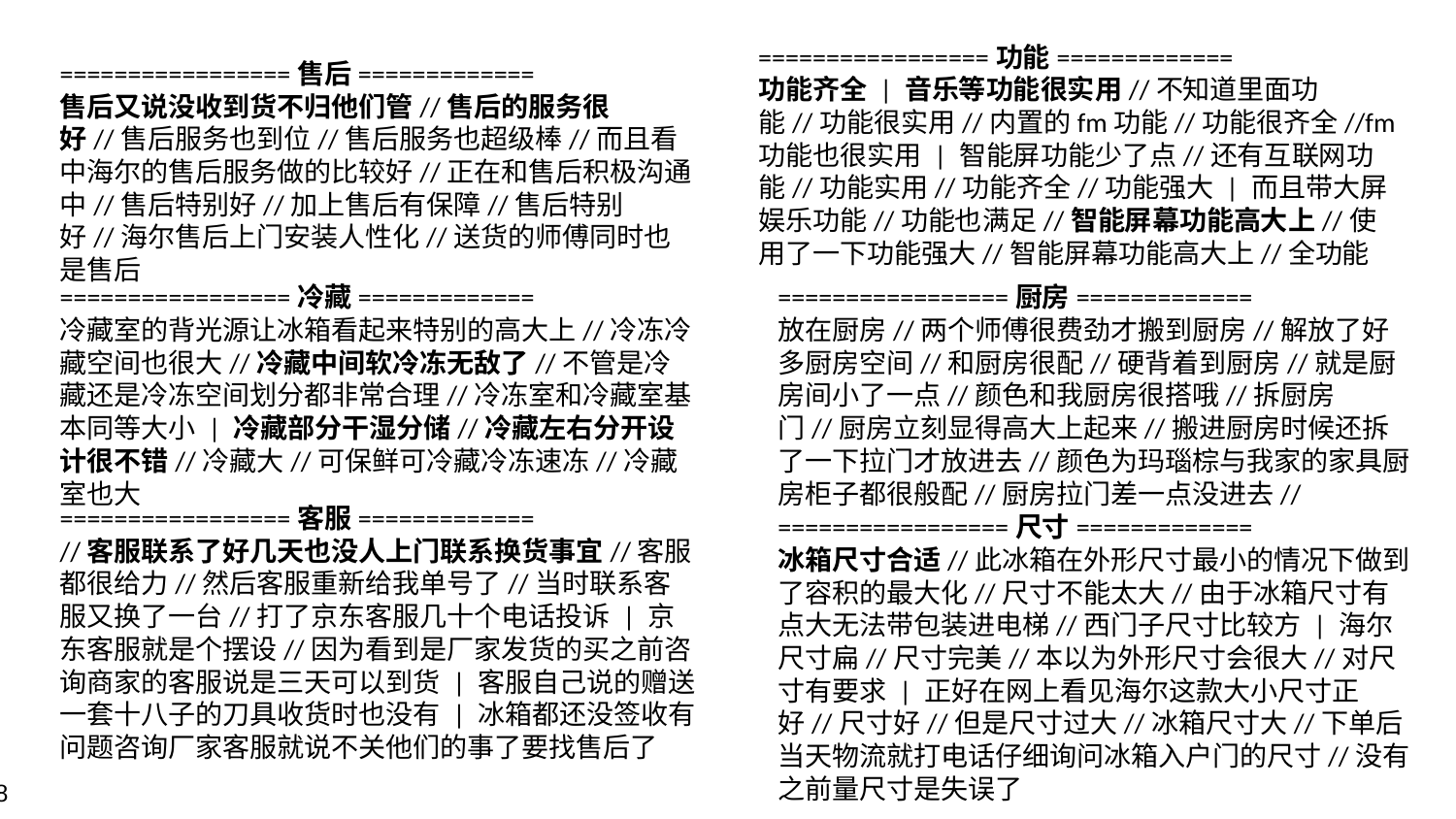

=================功能=============
功能齐全 | 音乐等功能很实用//不知道里面功能//功能很实用//内置的fm功能//功能很齐全//fm功能也很实用 | 智能屏功能少了点//还有互联网功能//功能实用//功能齐全//功能强大 | 而且带大屏娱乐功能//功能也满足//智能屏幕功能高大上//使用了一下功能强大//智能屏幕功能高大上//全功能
=================售后=============
售后又说没收到货不归他们管//售后的服务很好//售后服务也到位//售后服务也超级棒//而且看中海尔的售后服务做的比较好//正在和售后积极沟通中//售后特别好//加上售后有保障//售后特别好//海尔售后上门安装人性化//送货的师傅同时也是售后
=================厨房=============
放在厨房//两个师傅很费劲才搬到厨房//解放了好多厨房空间//和厨房很配//硬背着到厨房//就是厨房间小了一点//颜色和我厨房很搭哦//拆厨房门//厨房立刻显得高大上起来//搬进厨房时候还拆了一下拉门才放进去//颜色为玛瑙棕与我家的家具厨房柜子都很般配//厨房拉门差一点没进去//
=================冷藏=============
冷藏室的背光源让冰箱看起来特别的高大上//冷冻冷藏空间也很大//冷藏中间软冷冻无敌了//不管是冷藏还是冷冻空间划分都非常合理//冷冻室和冷藏室基本同等大小 | 冷藏部分干湿分储//冷藏左右分开设计很不错//冷藏大//可保鲜可冷藏冷冻速冻//冷藏室也大
=================客服=============
//客服联系了好几天也没人上门联系换货事宜//客服都很给力//然后客服重新给我单号了//当时联系客服又换了一台//打了京东客服几十个电话投诉 | 京东客服就是个摆设//因为看到是厂家发货的买之前咨询商家的客服说是三天可以到货 | 客服自己说的赠送一套十八子的刀具收货时也没有 | 冰箱都还没签收有问题咨询厂家客服就说不关他们的事了要找售后了
=================尺寸=============
冰箱尺寸合适//此冰箱在外形尺寸最小的情况下做到了容积的最大化//尺寸不能太大//由于冰箱尺寸有点大无法带包装进电梯//西门子尺寸比较方 | 海尔尺寸扁//尺寸完美//本以为外形尺寸会很大//对尺寸有要求 | 正好在网上看见海尔这款大小尺寸正好//尺寸好//但是尺寸过大//冰箱尺寸大//下单后当天物流就打电话仔细询问冰箱入户门的尺寸//没有之前量尺寸是失误了